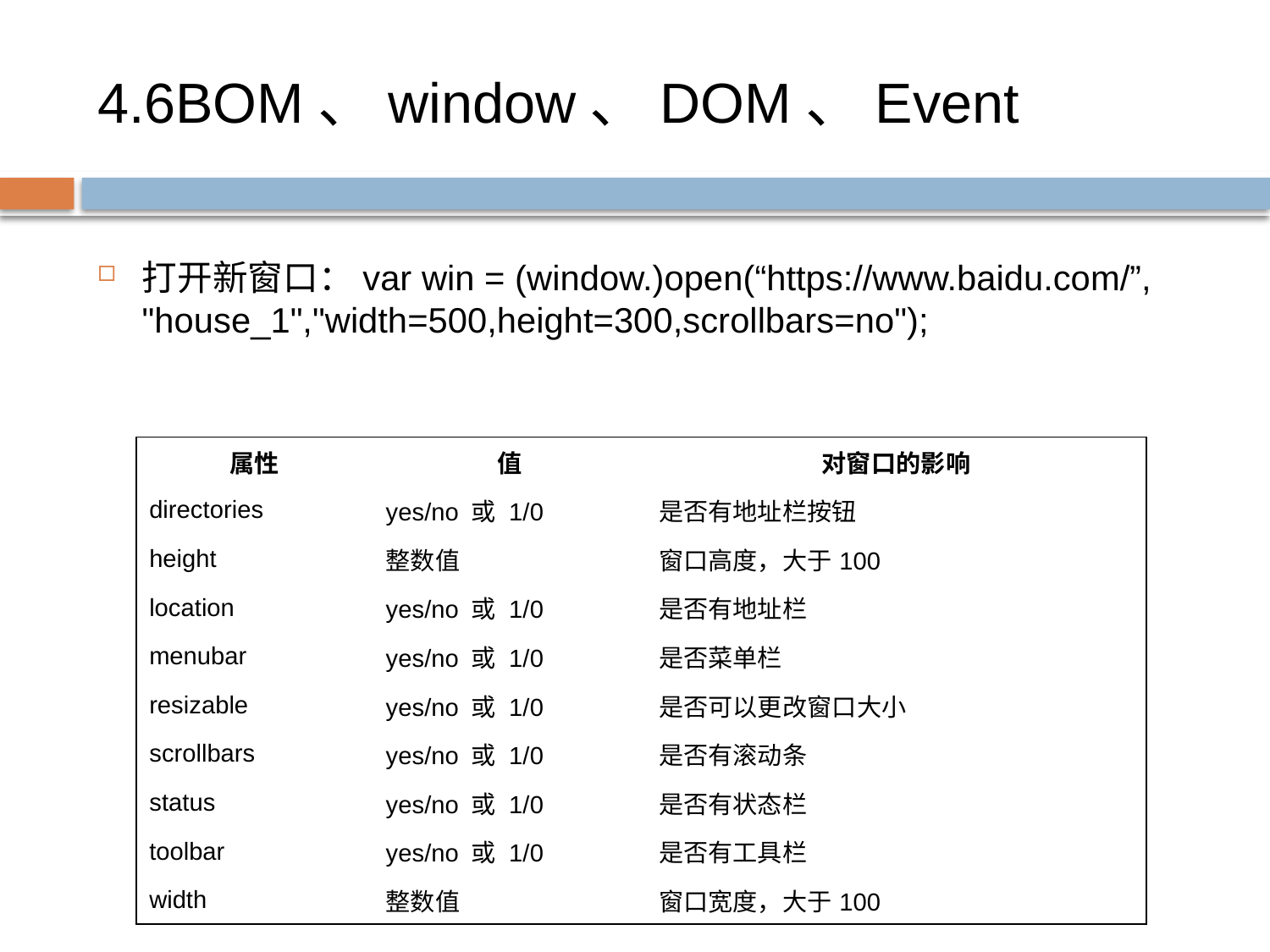

# 4.6BOM、window、DOM、Event
打开新窗口：var win = (window.)open(“https://www.baidu.com/”, "house_1","width=500,height=300,scrollbars=no");

| 属性 | 值 | 对窗口的影响 |
| --- | --- | --- |
| directories | yes/no 或 1/0 | 是否有地址栏按钮 |
| height | 整数值 | 窗口高度，大于100 |
| location | yes/no 或 1/0 | 是否有地址栏 |
| menubar | yes/no 或 1/0 | 是否菜单栏 |
| resizable | yes/no 或 1/0 | 是否可以更改窗口大小 |
| scrollbars | yes/no 或 1/0 | 是否有滚动条 |
| status | yes/no 或 1/0 | 是否有状态栏 |
| toolbar | yes/no 或 1/0 | 是否有工具栏 |
| width | 整数值 | 窗口宽度，大于100 |